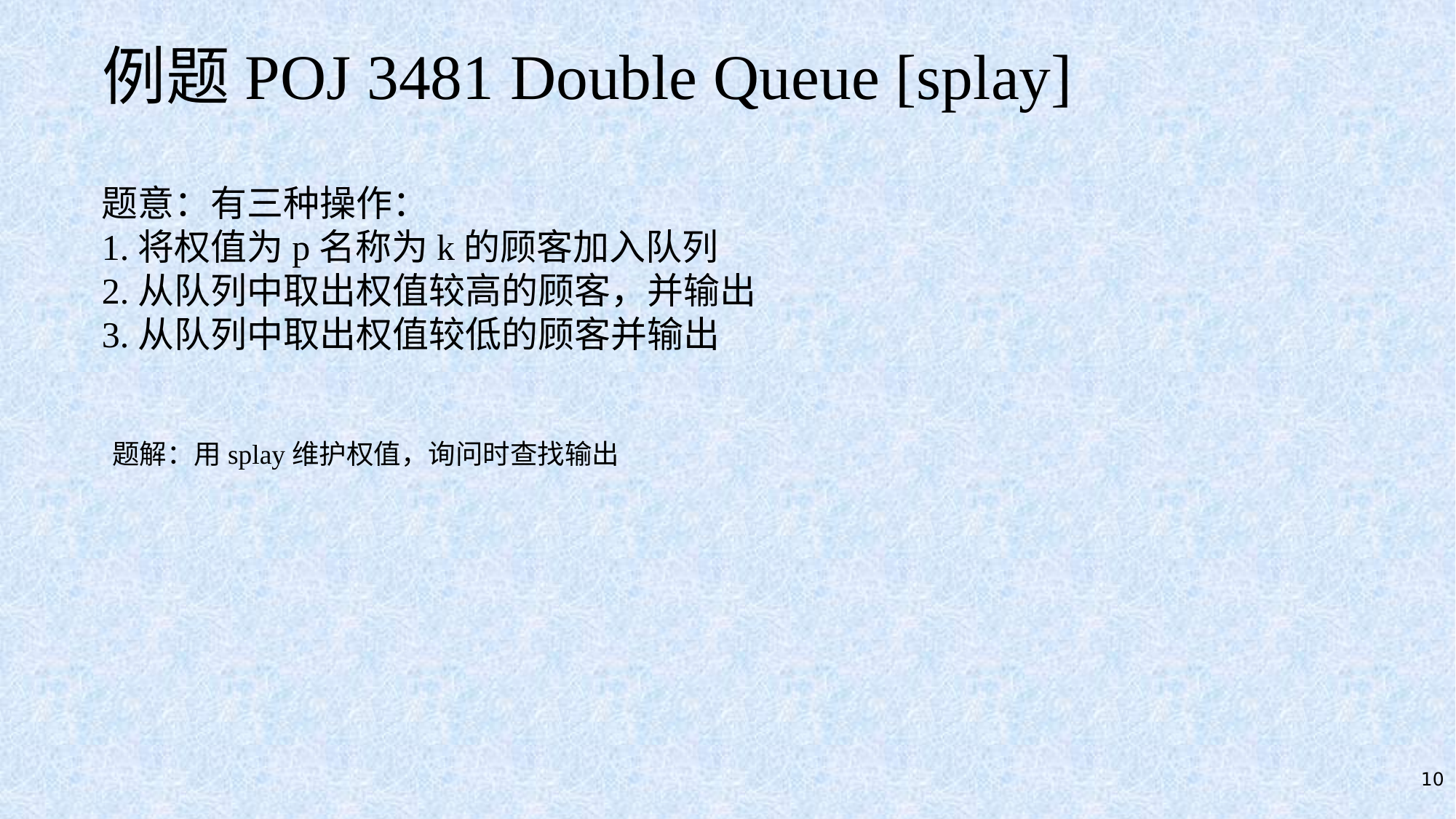

# 例题POJ 3481 Double Queue [splay]
题意：有三种操作：
1.将权值为p名称为k的顾客加入队列
2.从队列中取出权值较高的顾客，并输出
3.从队列中取出权值较低的顾客并输出

题解：用splay维护权值，询问时查找输出
10